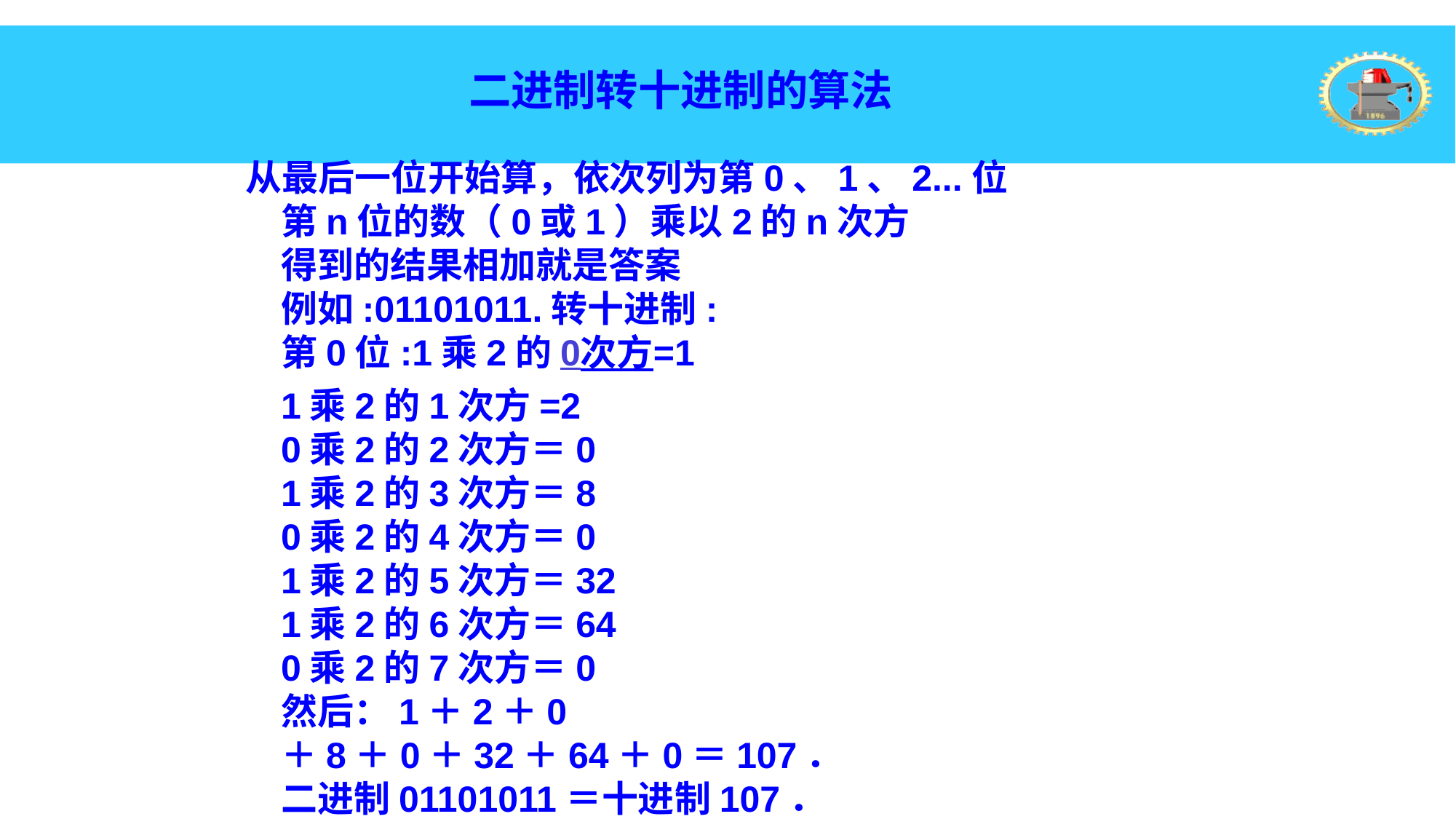

二进制转十进制的算法
从最后一位开始算，依次列为第0、1、2...位
第n位的数（0或1）乘以2的n次方
得到的结果相加就是答案
例如:01101011.转十进制:
第0位:1乘2的0次方=1
1乘2的1次方=2
0乘2的2次方＝0
1乘2的3次方＝8
0乘2的4次方＝0
1乘2的5次方＝32
1乘2的6次方＝64
0乘2的7次方＝0
然后：1＋2＋0
＋8＋0＋32＋64＋0＝107．
二进制01101011＝十进制107．